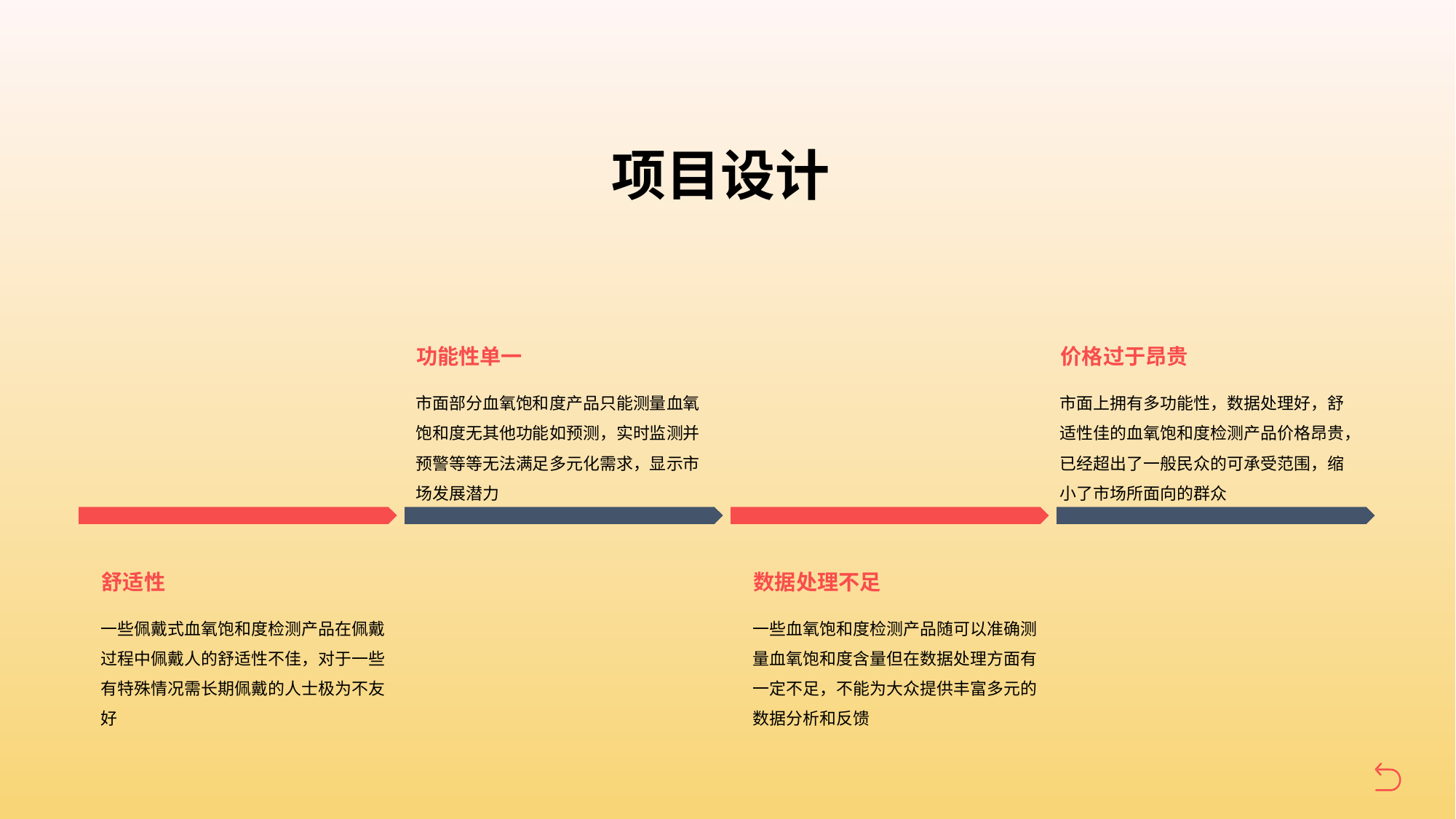

项目设计
功能性单一
市面部分血氧饱和度产品只能测量血氧饱和度无其他功能如预测，实时监测并预警等等无法满足多元化需求，显示市场发展潜力
价格过于昂贵
市面上拥有多功能性，数据处理好，舒适性佳的血氧饱和度检测产品价格昂贵，已经超出了一般民众的可承受范围，缩小了市场所面向的群众

舒适性
一些佩戴式血氧饱和度检测产品在佩戴过程中佩戴人的舒适性不佳，对于一些有特殊情况需长期佩戴的人士极为不友好
数据处理不足
一些血氧饱和度检测产品随可以准确测量血氧饱和度含量但在数据处理方面有一定不足，不能为大众提供丰富多元的数据分析和反馈